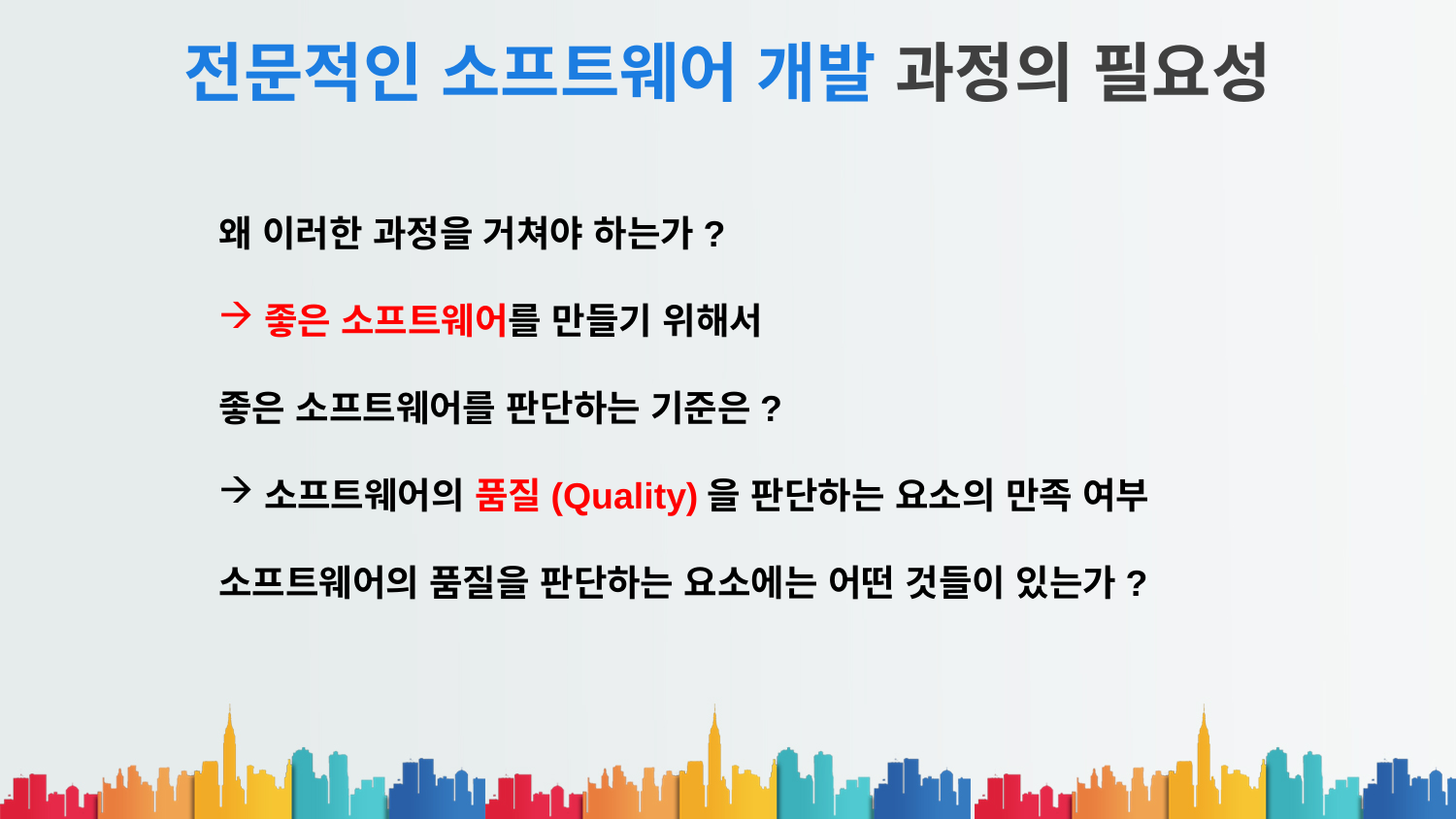

# 전문적인 소프트웨어 개발 과정의 필요성
왜 이러한 과정을 거쳐야 하는가?

좋은 소프트웨어를 만들기 위해서

좋은 소프트웨어를 판단하는 기준은?

소프트웨어의 품질(Quality)을 판단하는 요소의 만족 여부

소프트웨어의 품질을 판단하는 요소에는 어떤 것들이 있는가?